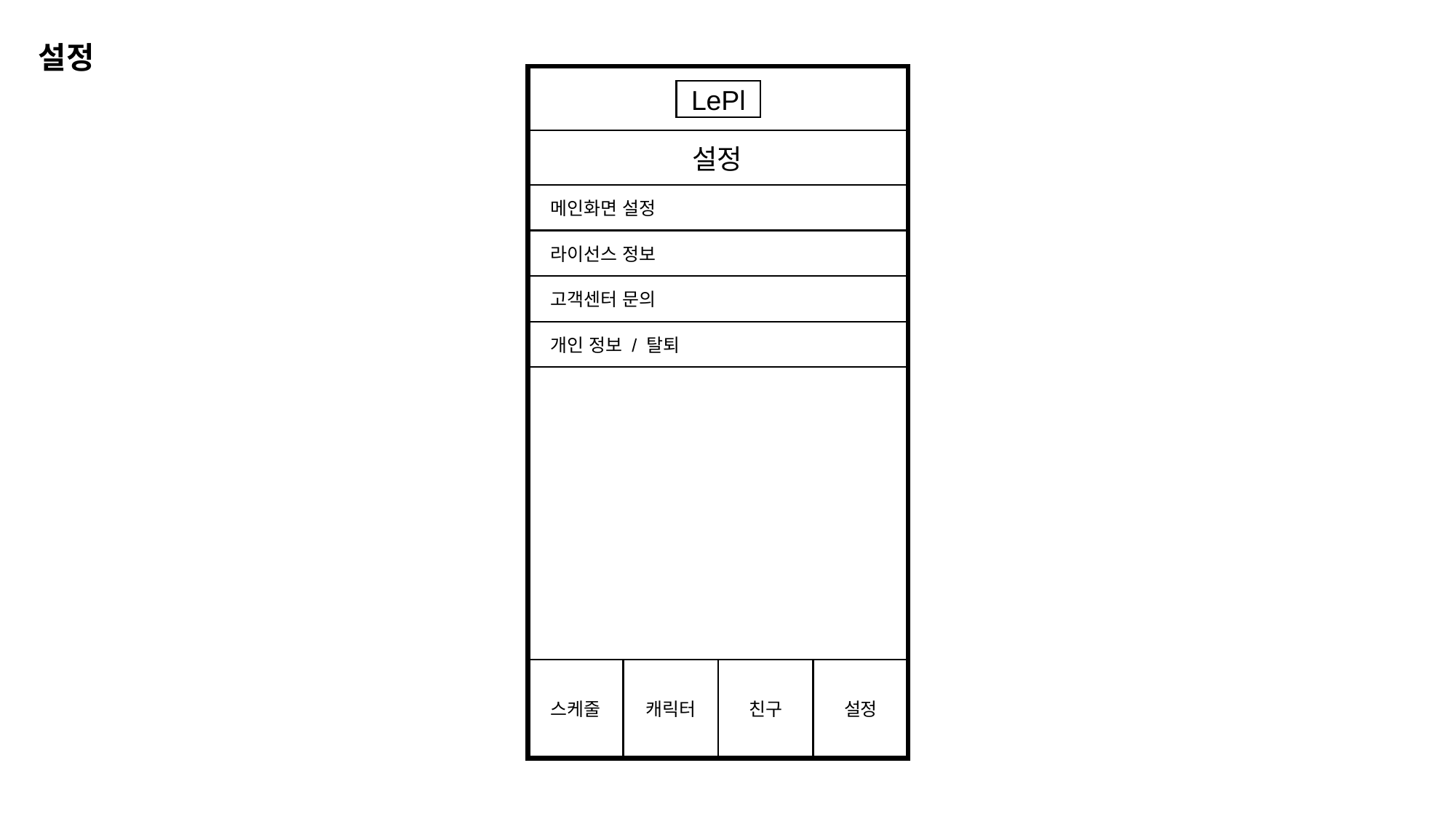

설정

LePl

설정

메인화면 설정

라이선스 정보

고객센터 문의

개인 정보 / 탈퇴
스케줄
캐릭터
친구
설정